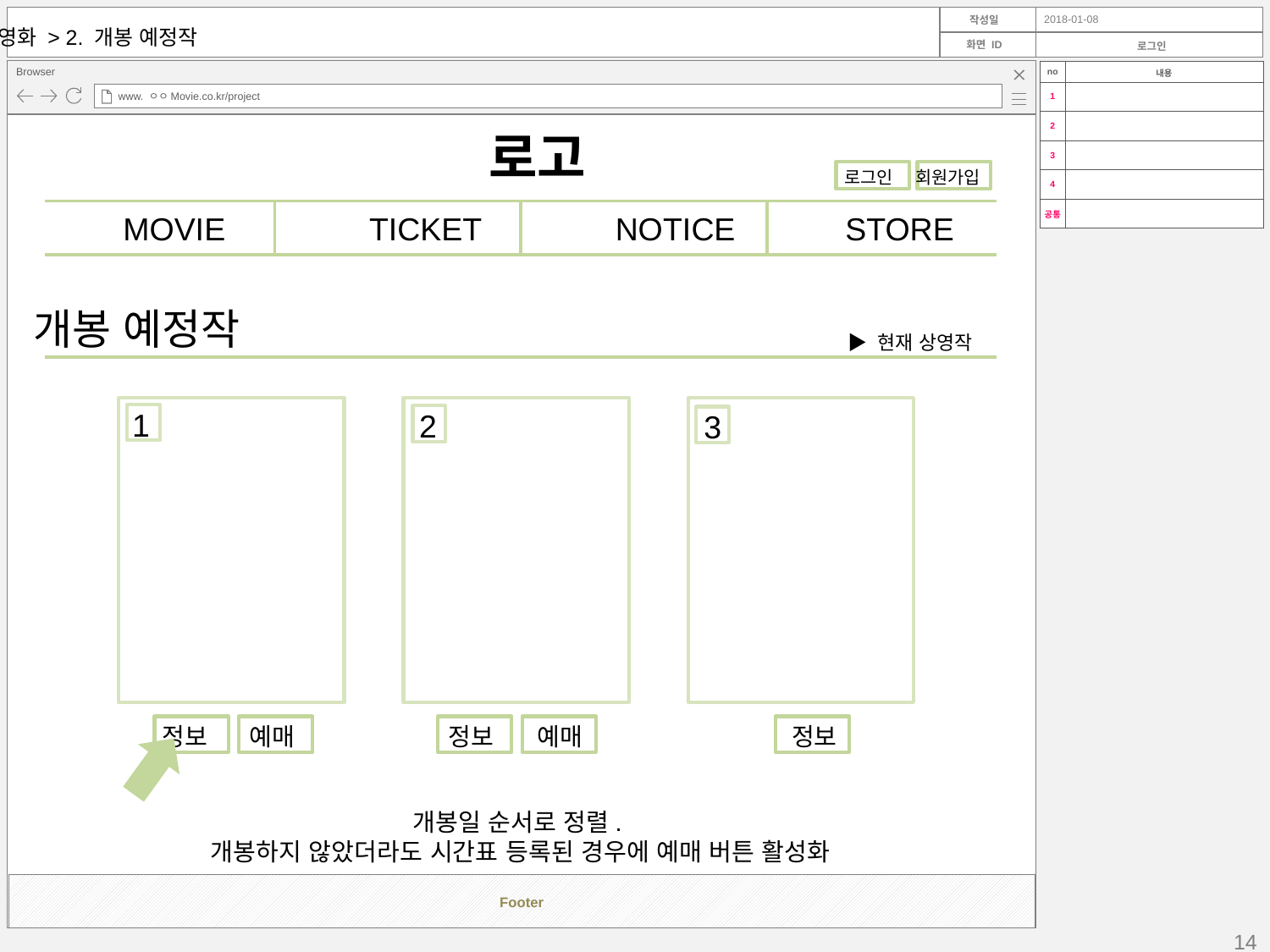

2018-01-08
영화 > 2. 개봉 예정작
로그인
| no | 내용 |
| --- | --- |
| 1 |  |
| 2 |  |
| 3 |  |
| 4 |  |
| 공통 |  |
로고
로그인

회원가입
MOVIE
TICKET
NOTICE
STORE
개봉 예정작
▶ 현재 상영작

1
2
3

정보
예매
정보
예매
정보

개봉일 순서로 정렬.
개봉하지 않았더라도 시간표 등록된 경우에 예매 버튼 활성화
Footer
14